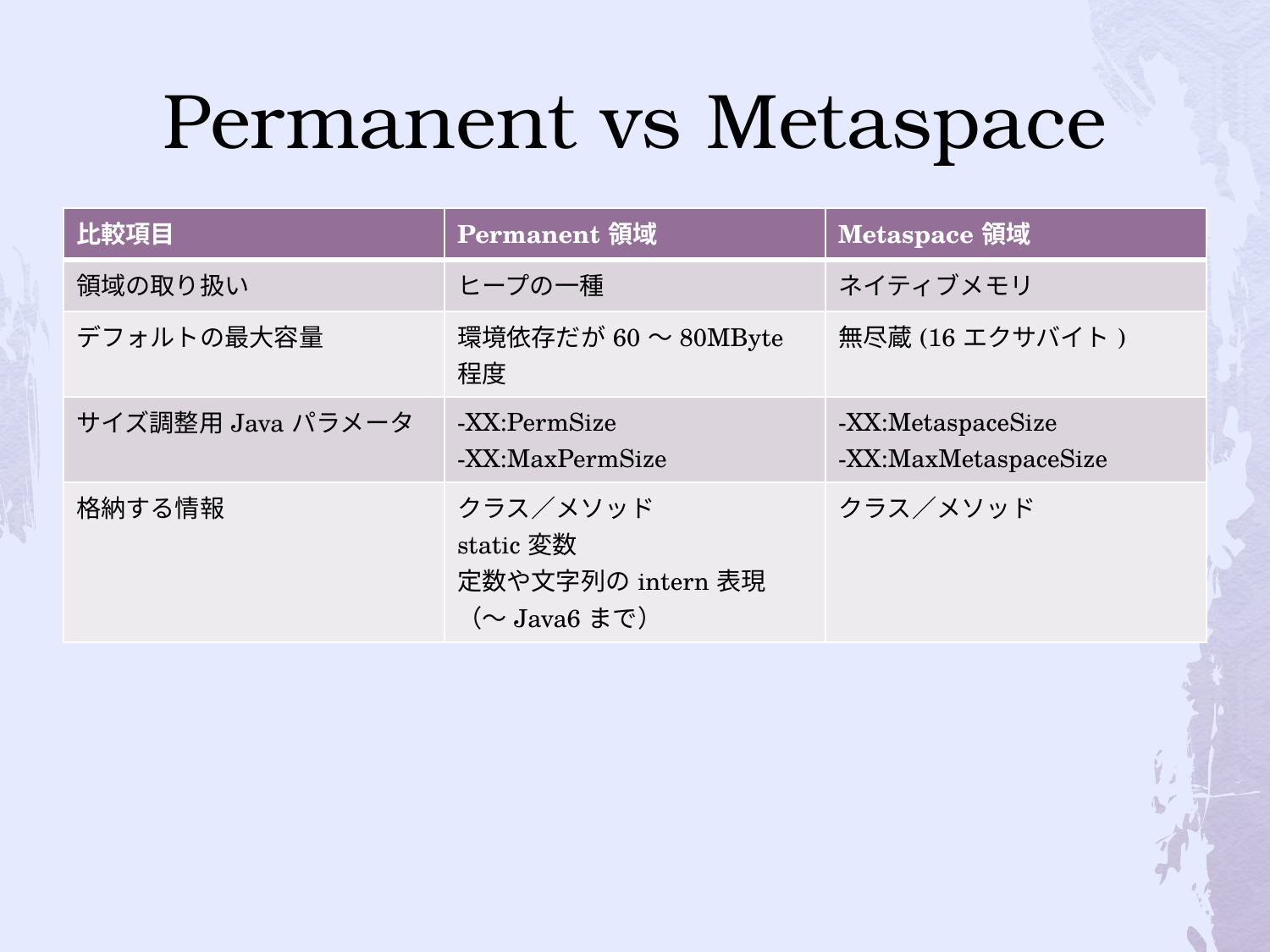

# Permanent vs Metaspace
| 比較項目 | Permanent領域 | Metaspace領域 |
| --- | --- | --- |
| 領域の取り扱い | ヒープの一種 | ネイティブメモリ |
| デフォルトの最大容量 | 環境依存だが60〜80MByte程度 | 無尽蔵(16エクサバイト) |
| サイズ調整用Javaパラメータ | -XX:PermSize -XX:MaxPermSize | -XX:MetaspaceSize -XX:MaxMetaspaceSize |
| 格納する情報 | クラス／メソッド static変数 定数や文字列のintern表現（〜Java6まで） | クラス／メソッド |